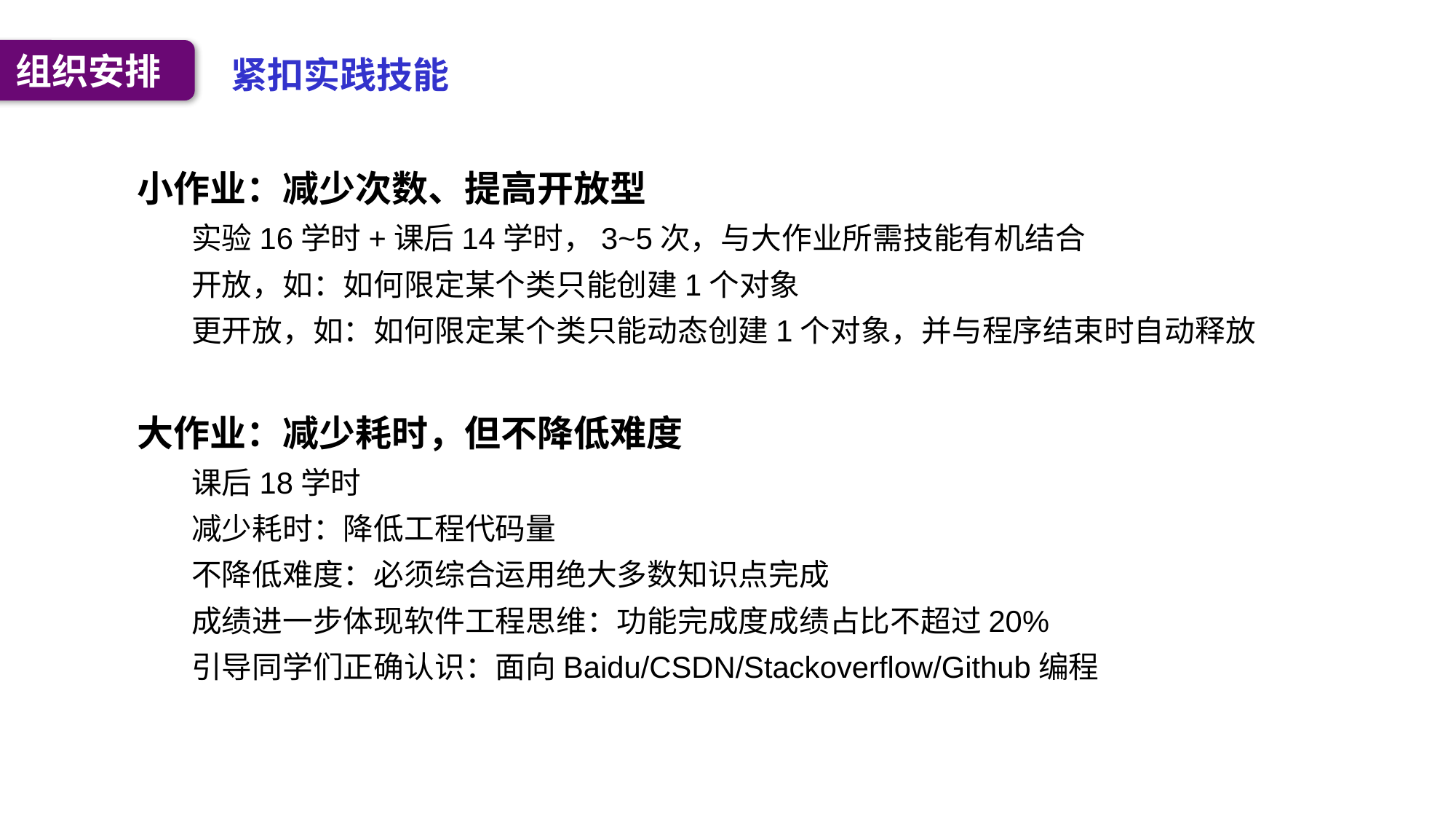

组织安排
紧扣实践技能
小作业：减少次数、提高开放型
实验16学时+课后14学时，3~5次，与大作业所需技能有机结合
开放，如：如何限定某个类只能创建1个对象
更开放，如：如何限定某个类只能动态创建1个对象，并与程序结束时自动释放

大作业：减少耗时，但不降低难度
课后18学时
减少耗时：降低工程代码量
不降低难度：必须综合运用绝大多数知识点完成
成绩进一步体现软件工程思维：功能完成度成绩占比不超过20%
引导同学们正确认识：面向Baidu/CSDN/Stackoverflow/Github编程
6